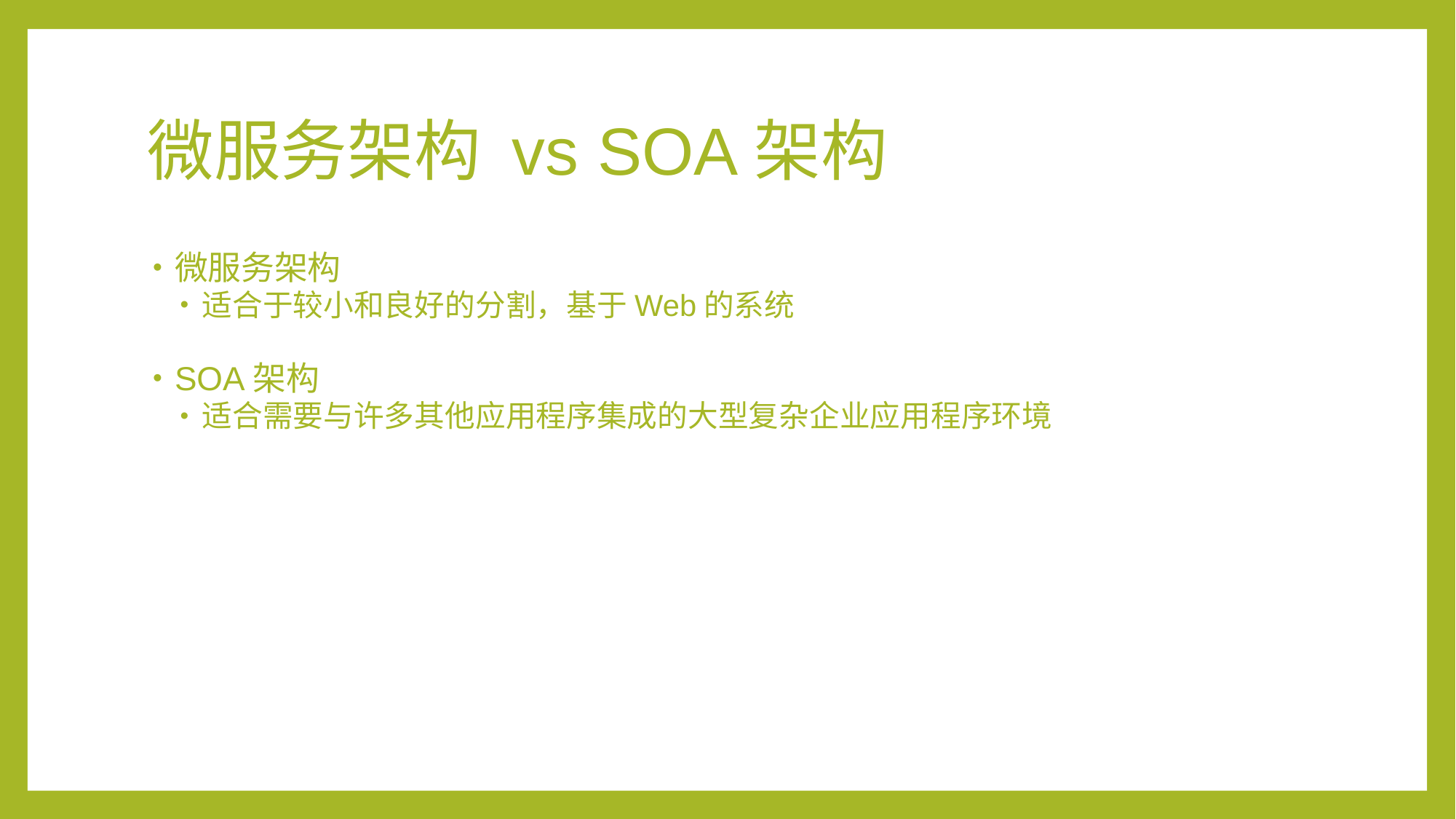

# 微服务架构 vs SOA架构
微服务架构
适合于较小和良好的分割，基于Web的系统

SOA架构
适合需要与许多其他应用程序集成的大型复杂企业应用程序环境